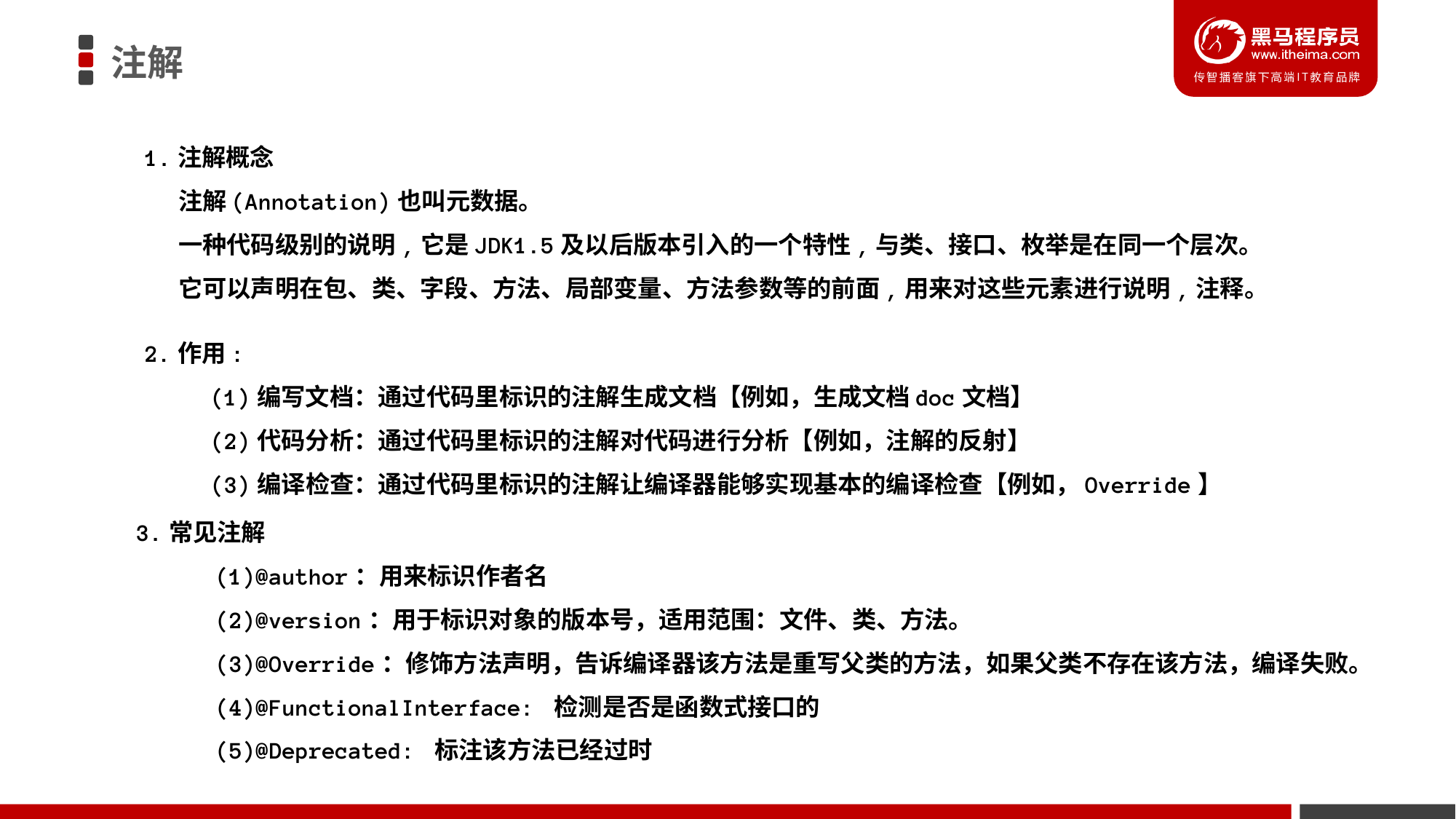

注解
1.注解概念
     注解(Annotation)也叫元数据。
     一种代码级别的说明,它是JDK1.5及以后版本引入的一个特性,与类、接口、枚举是在同一个层次。
     它可以声明在包、类、字段、方法、局部变量、方法参数等的前面,用来对这些元素进行说明,注释。
2.作用:
     (1)编写文档：通过代码里标识的注解生成文档【例如，生成文档doc文档】
     (2)代码分析：通过代码里标识的注解对代码进行分析【例如，注解的反射】
     (3)编译检查：通过代码里标识的注解让编译器能够实现基本的编译检查【例如，Override】
3.常见注解
      (1)@author：用来标识作者名
      (2)@version：用于标识对象的版本号，适用范围：文件、类、方法。
      (3)@Override：修饰方法声明，告诉编译器该方法是重写父类的方法，如果父类不存在该方法，编译失败。
      (4)@FunctionalInterface: 检测是否是函数式接口的
      (5)@Deprecated: 标注该方法已经过时